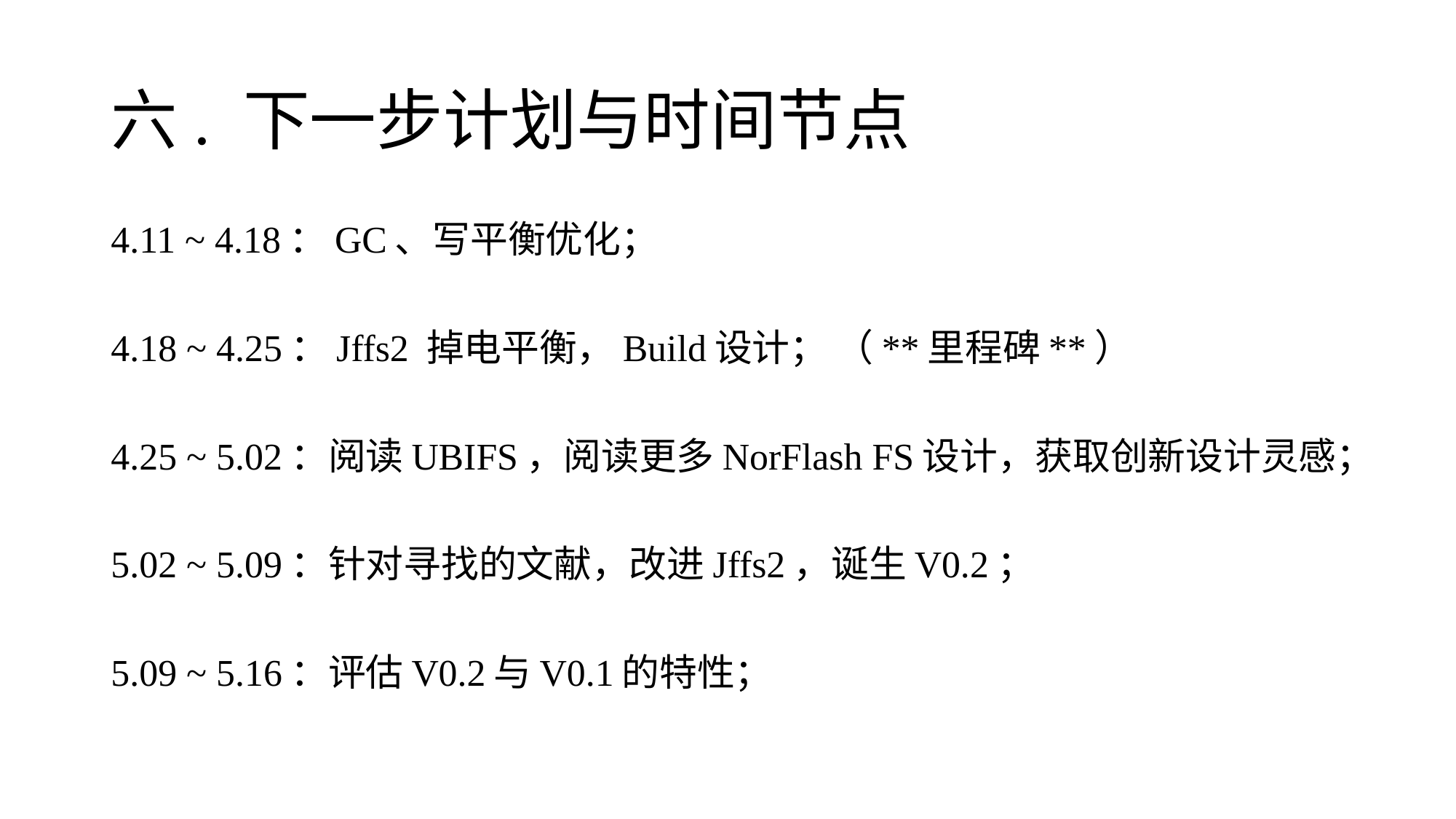

# 六. 下一步计划与时间节点
4.11 ~ 4.18：GC、写平衡优化；

4.18 ~ 4.25：Jffs2 掉电平衡，Build设计； （**里程碑**）

4.25 ~ 5.02：阅读UBIFS，阅读更多NorFlash FS设计，获取创新设计灵感；

5.02 ~ 5.09：针对寻找的文献，改进Jffs2，诞生V0.2；

5.09 ~ 5.16：评估V0.2与V0.1的特性；